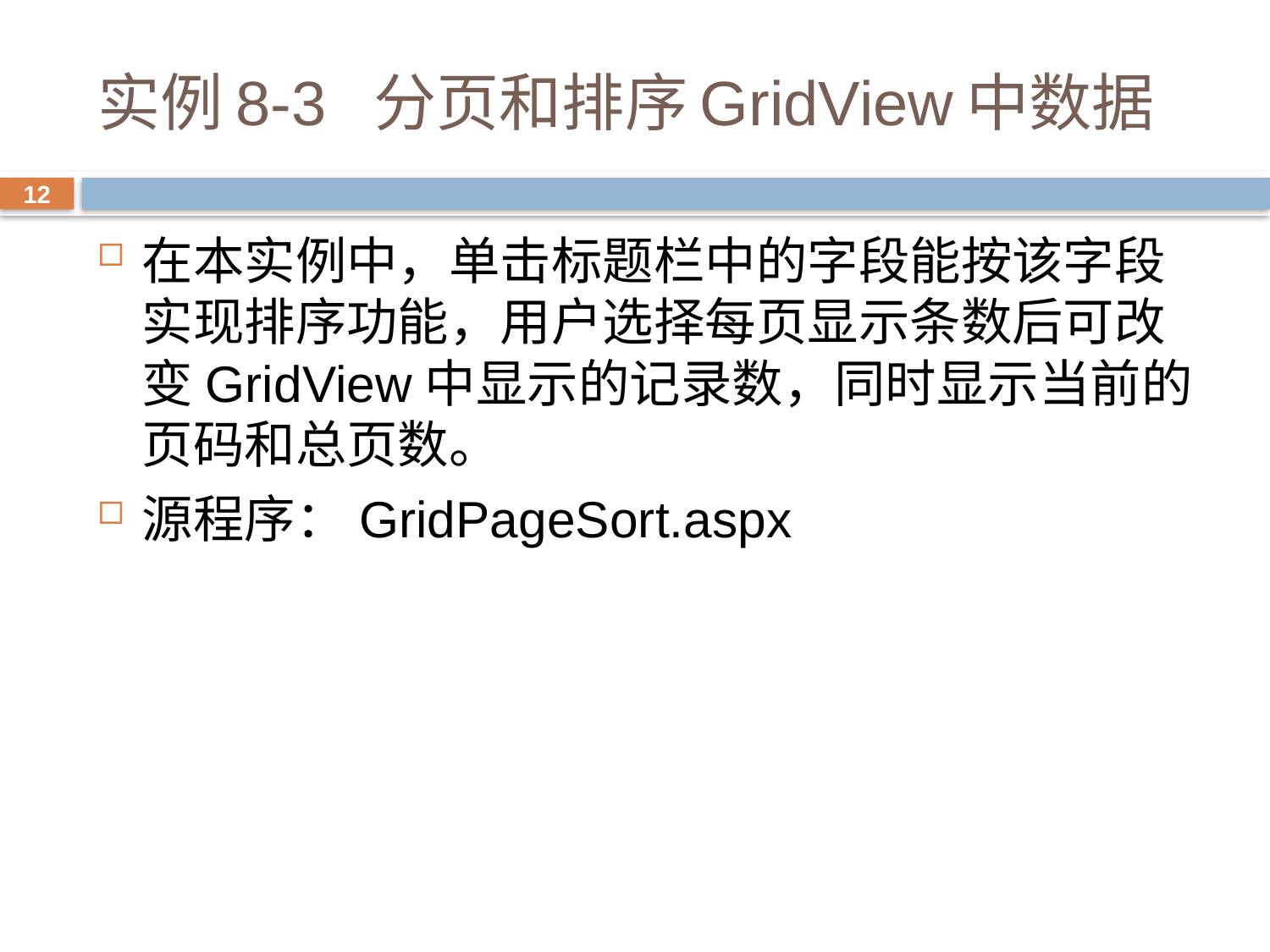

# 实例8-3  分页和排序GridView中数据
12
在本实例中，单击标题栏中的字段能按该字段实现排序功能，用户选择每页显示条数后可改变GridView中显示的记录数，同时显示当前的页码和总页数。
源程序：GridPageSort.aspx